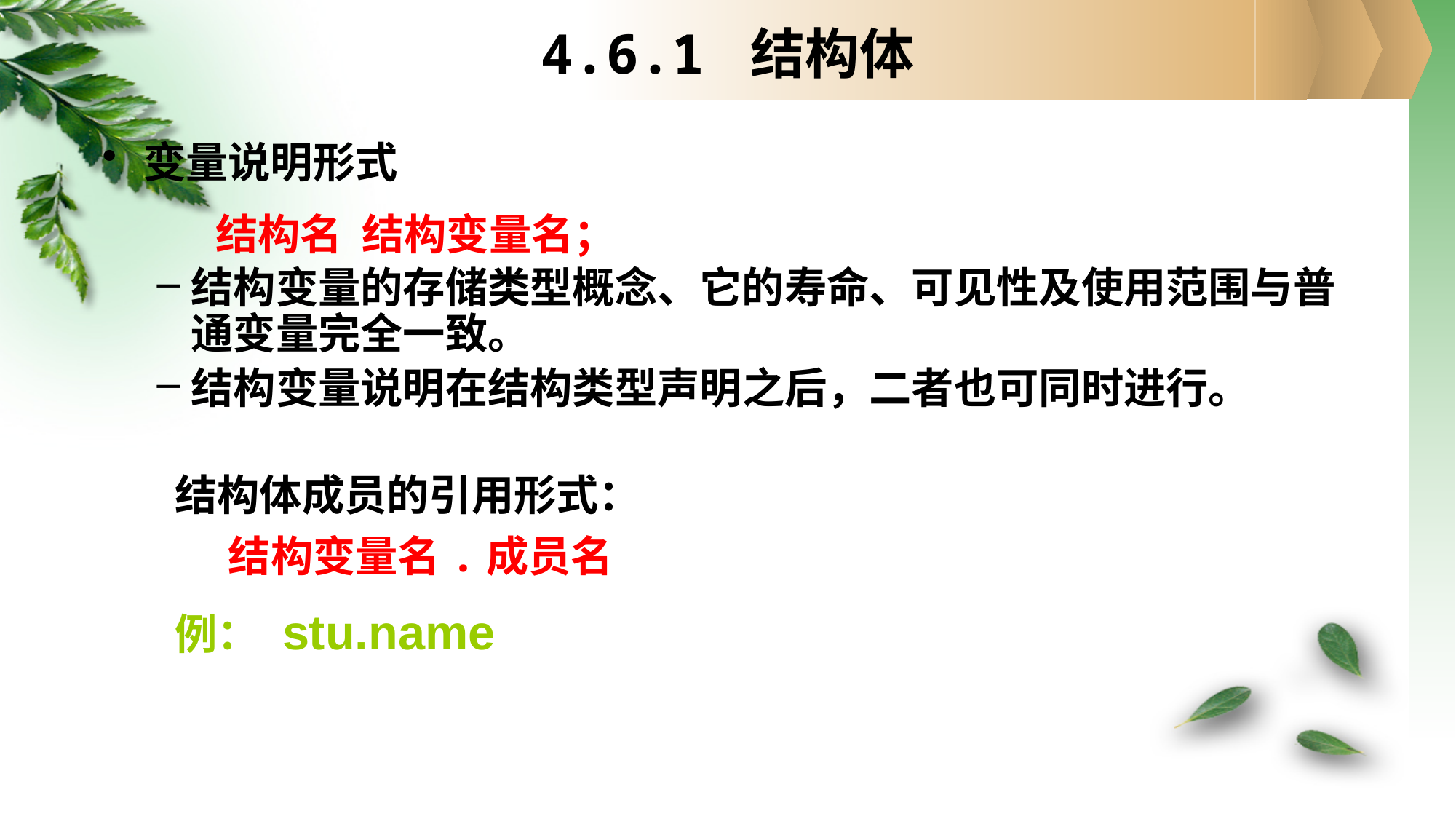

# 4.6.1 结构体
变量说明形式
     结构名  结构变量名；
结构变量的存储类型概念、它的寿命、可见性及使用范围与普通变量完全一致。
结构变量说明在结构类型声明之后，二者也可同时进行。

结构体成员的引用形式：
  结构变量名.成员名
例： stu.name